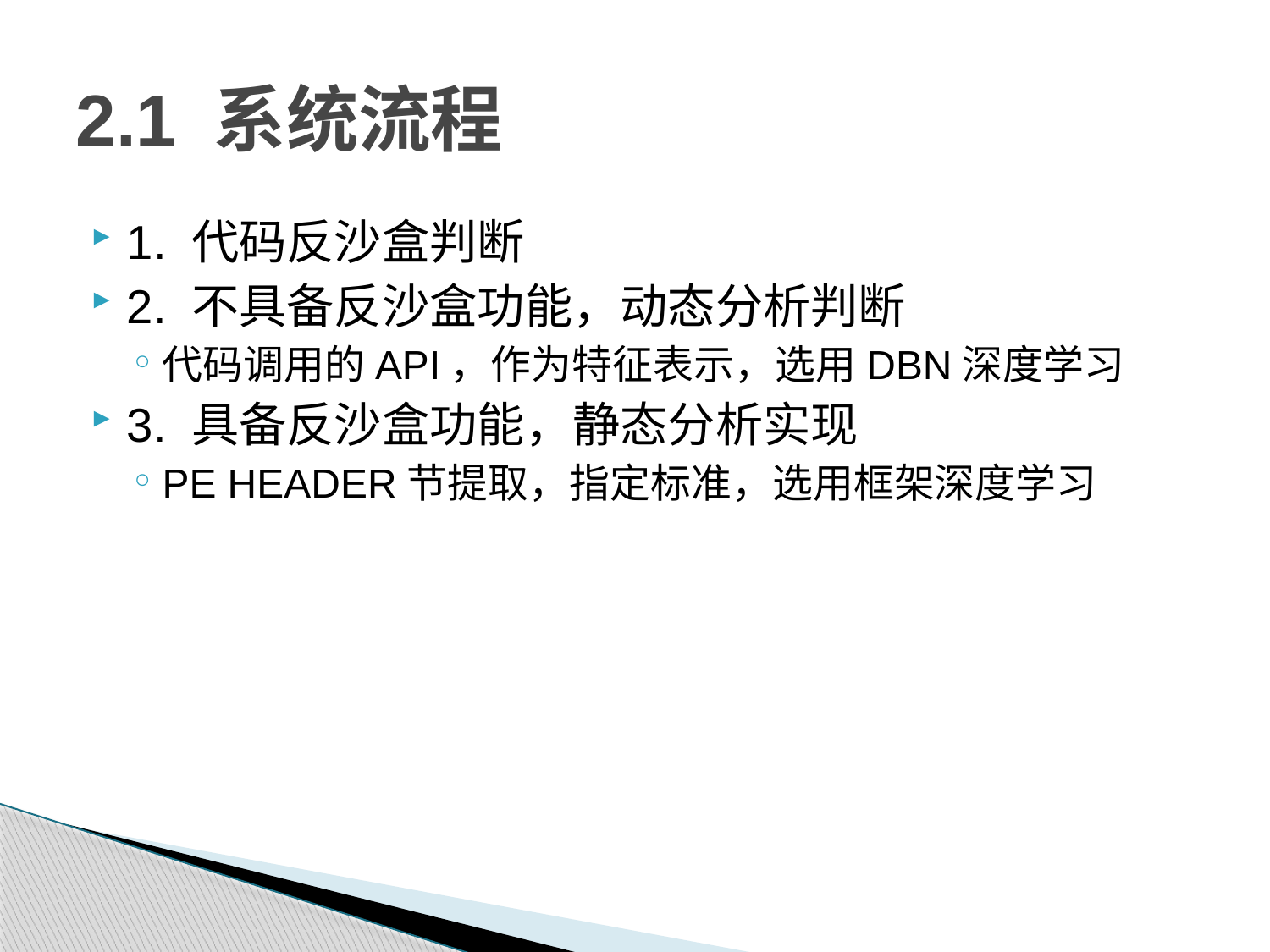

# 2.1 系统流程
1. 代码反沙盒判断
2. 不具备反沙盒功能，动态分析判断
代码调用的API，作为特征表示，选用DBN深度学习
3. 具备反沙盒功能，静态分析实现
PE HEADER节提取，指定标准，选用框架深度学习